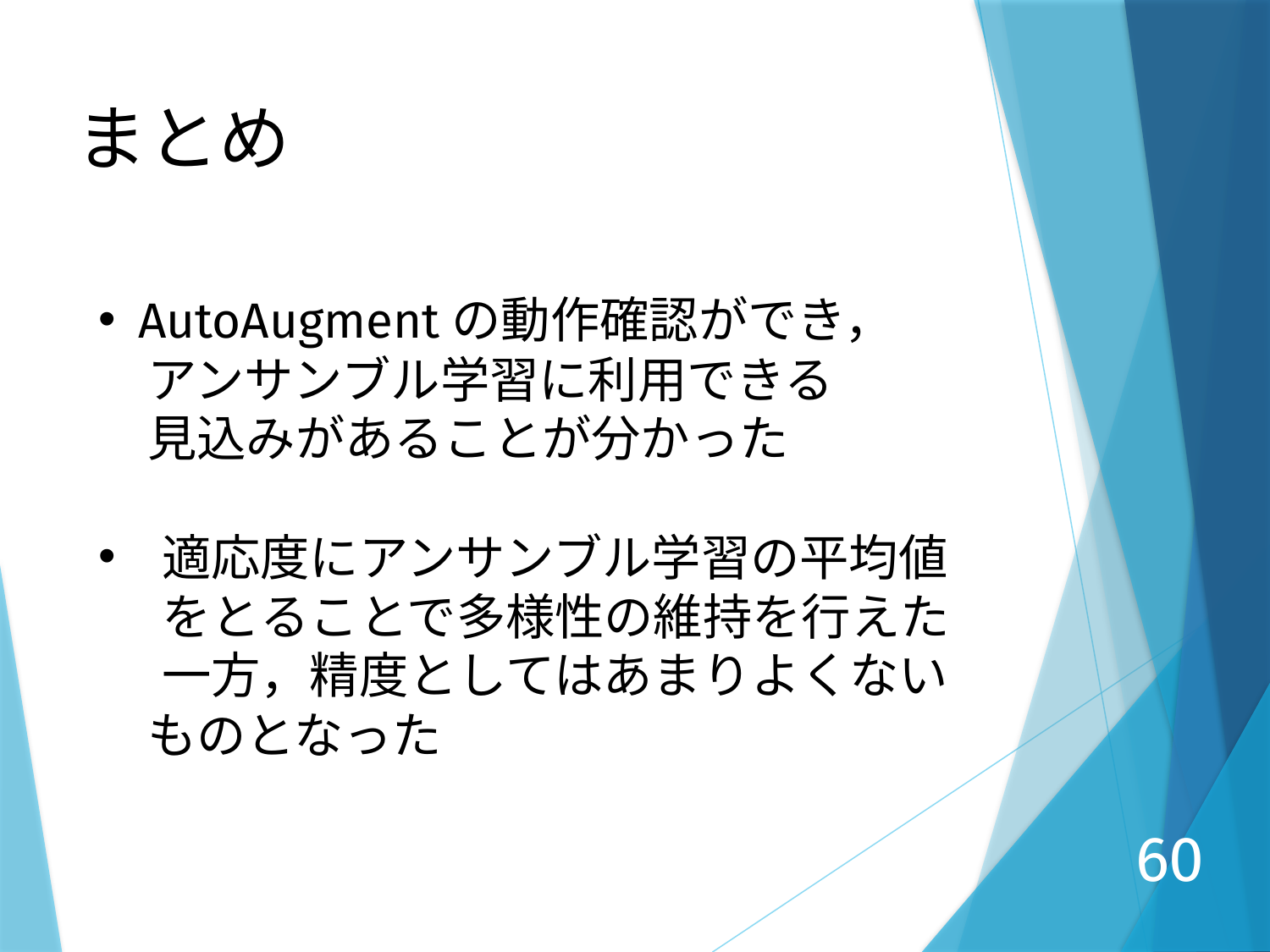

まとめ
AutoAugmentの動作確認ができ，
　アンサンブル学習に利用できる
　見込みがあることが分かった

適応度にアンサンブル学習の平均値をとることで多様性の維持を行えた一方，精度としてはあまりよくない
　ものとなった
60